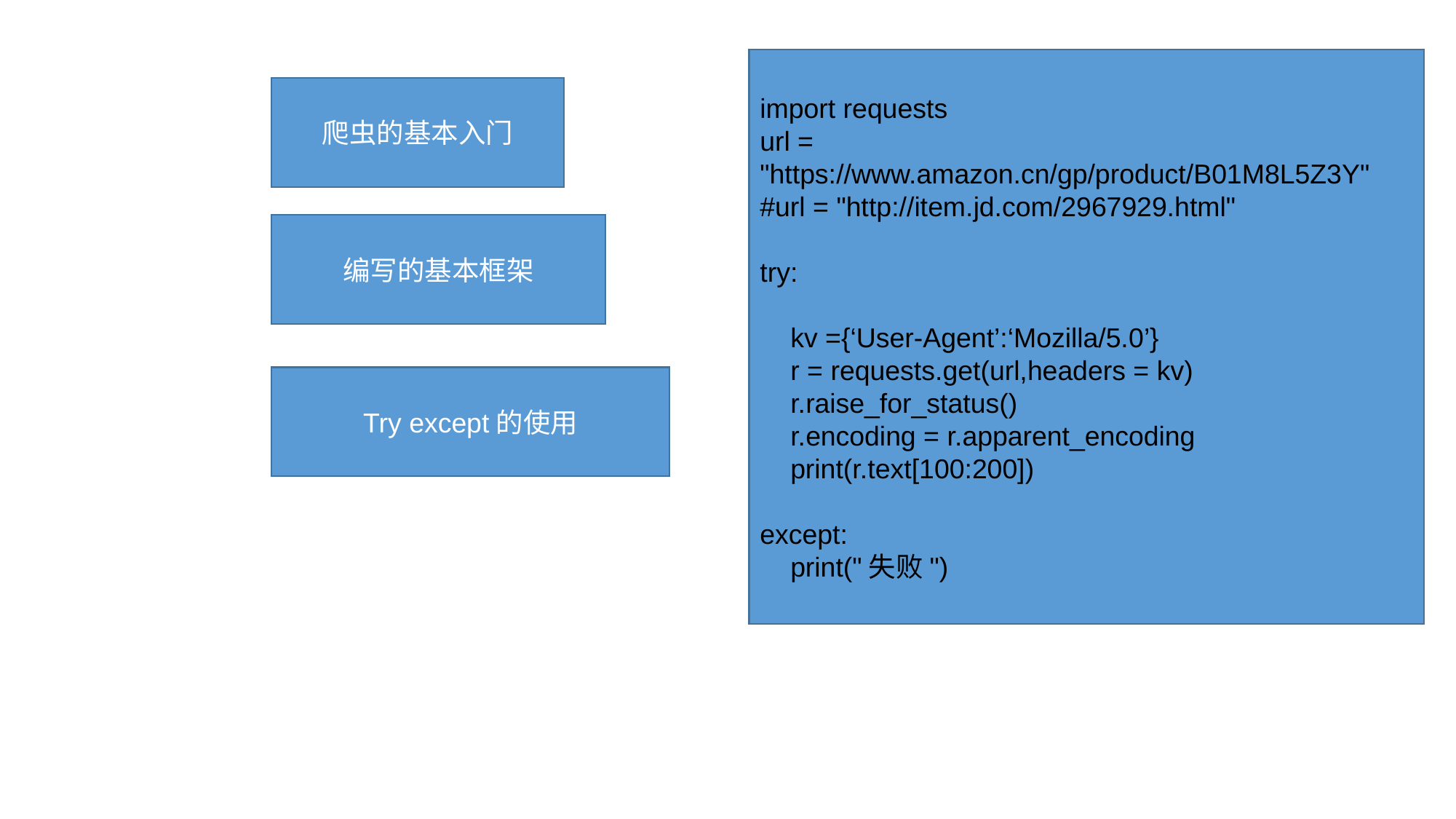

import requests
url = "https://www.amazon.cn/gp/product/B01M8L5Z3Y"
#url = "http://item.jd.com/2967929.html"

try:

    kv ={‘User-Agent’:‘Mozilla/5.0’}
    r = requests.get(url,headers = kv)
    r.raise_for_status()
    r.encoding = r.apparent_encoding
    print(r.text[100:200])

except:
    print("失败")
爬虫的基本入门
编写的基本框架
Try except的使用